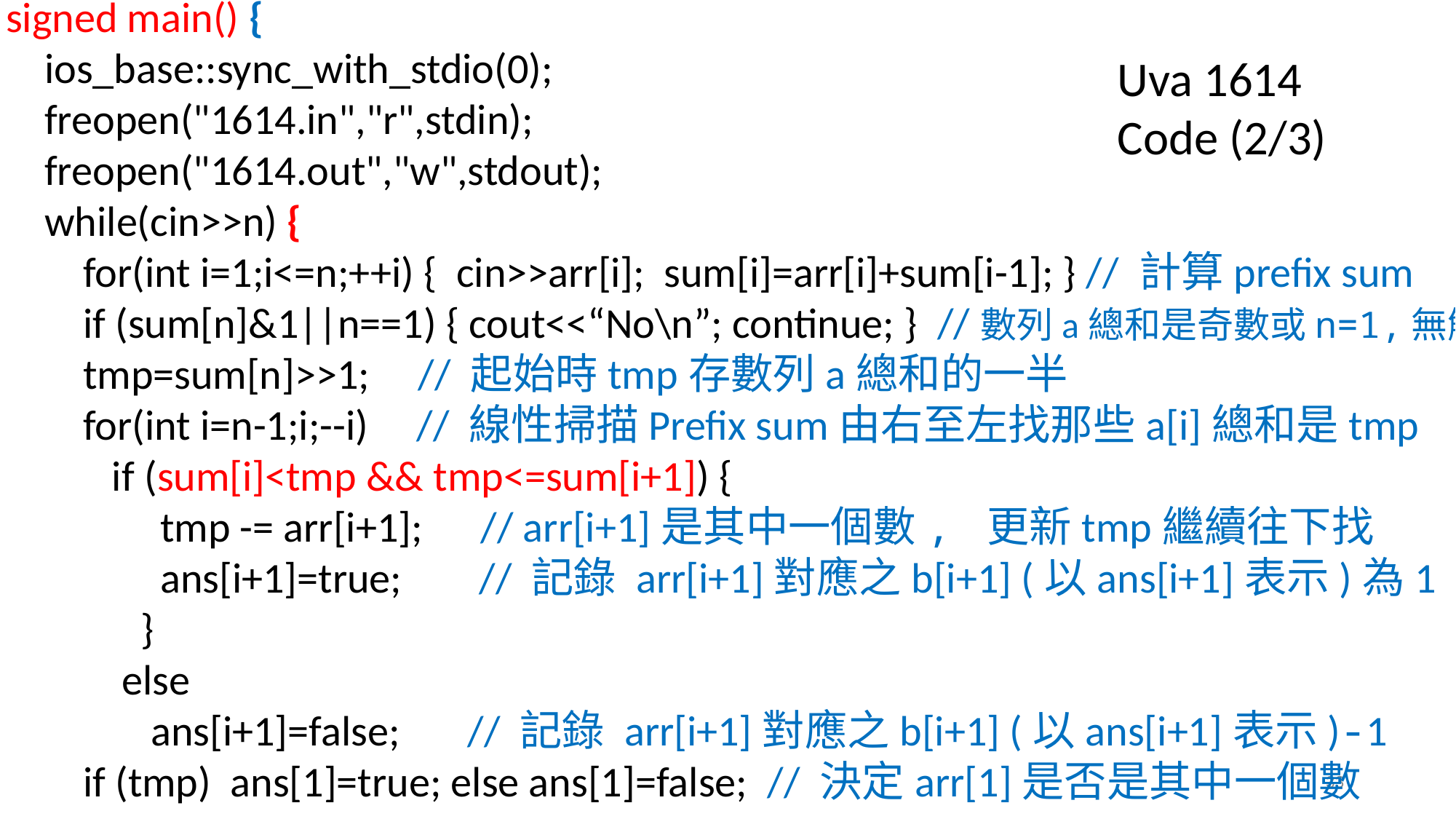

signed main() {
    ios_base::sync_with_stdio(0);
    freopen("1614.in","r",stdin);
    freopen("1614.out","w",stdout);
    while(cin>>n) {
        for(int i=1;i<=n;++i) {  cin>>arr[i];  sum[i]=arr[i]+sum[i-1]; } // 計算prefix sum
        if (sum[n]&1||n==1) { cout<<“No\n”; continue; }  //數列a總和是奇數或n=1,無解
        tmp=sum[n]>>1;     // 起始時tmp存數列a總和的一半
        for(int i=n-1;i;--i)     // 線性掃描Prefix sum由右至左找那些a[i]總和是tmp
           if (sum[i]<tmp && tmp<=sum[i+1]) {
                tmp -= arr[i+1];      // arr[i+1]是其中一個數, 更新tmp繼續往下找
                ans[i+1]=true;        // 記錄 arr[i+1]對應之b[i+1] (以ans[i+1]表示)為1
              }
            else
               ans[i+1]=false;       // 記錄 arr[i+1]對應之b[i+1] (以ans[i+1]表示)-1
        if (tmp)  ans[1]=true; else ans[1]=false;  // 決定arr[1]是否是其中一個數
Uva 1614 Code (2/3)
33